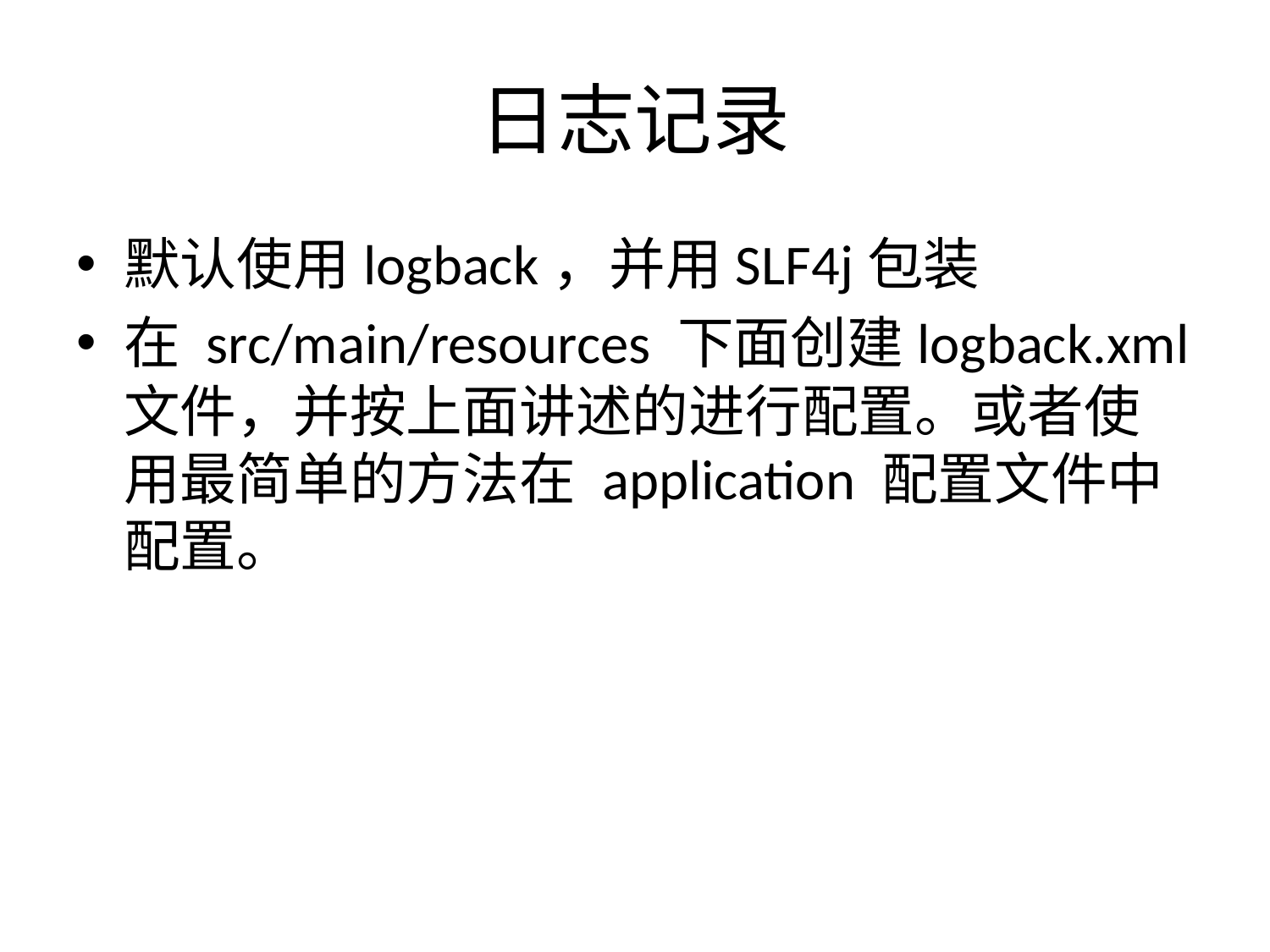

# 日志记录
默认使用logback，并用SLF4j包装
在 src/main/resources 下面创建logback.xml 文件，并按上面讲述的进行配置。或者使用最简单的方法在 application 配置文件中配置。